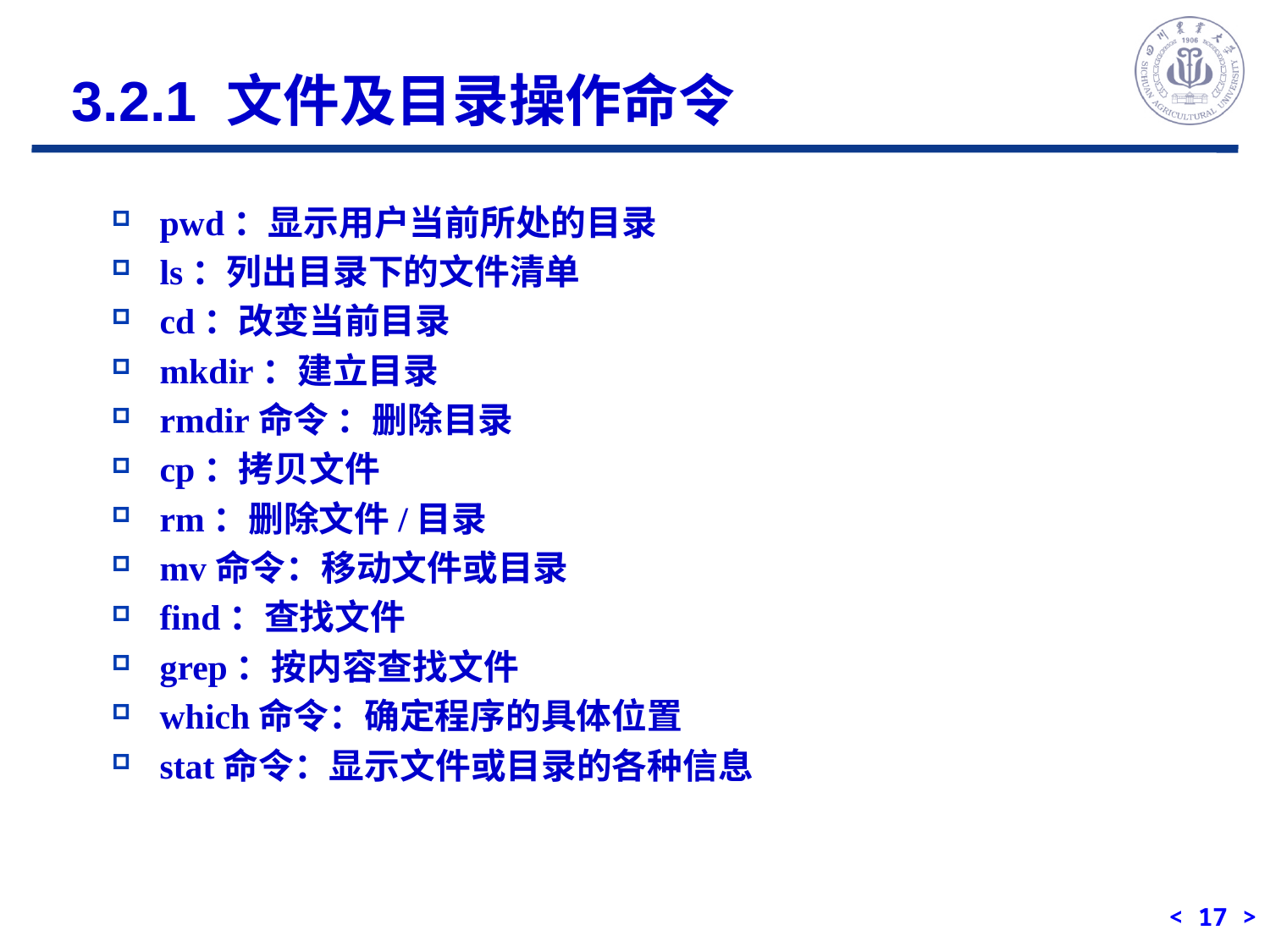

3.2.1 文件及目录操作命令
pwd：显示用户当前所处的目录
ls：列出目录下的文件清单
cd：改变当前目录
mkdir：建立目录
rmdir命令 ：删除目录
cp：拷贝文件
rm：删除文件/目录
mv命令：移动文件或目录
find：查找文件
grep：按内容查找文件
which命令：确定程序的具体位置
stat命令：显示文件或目录的各种信息